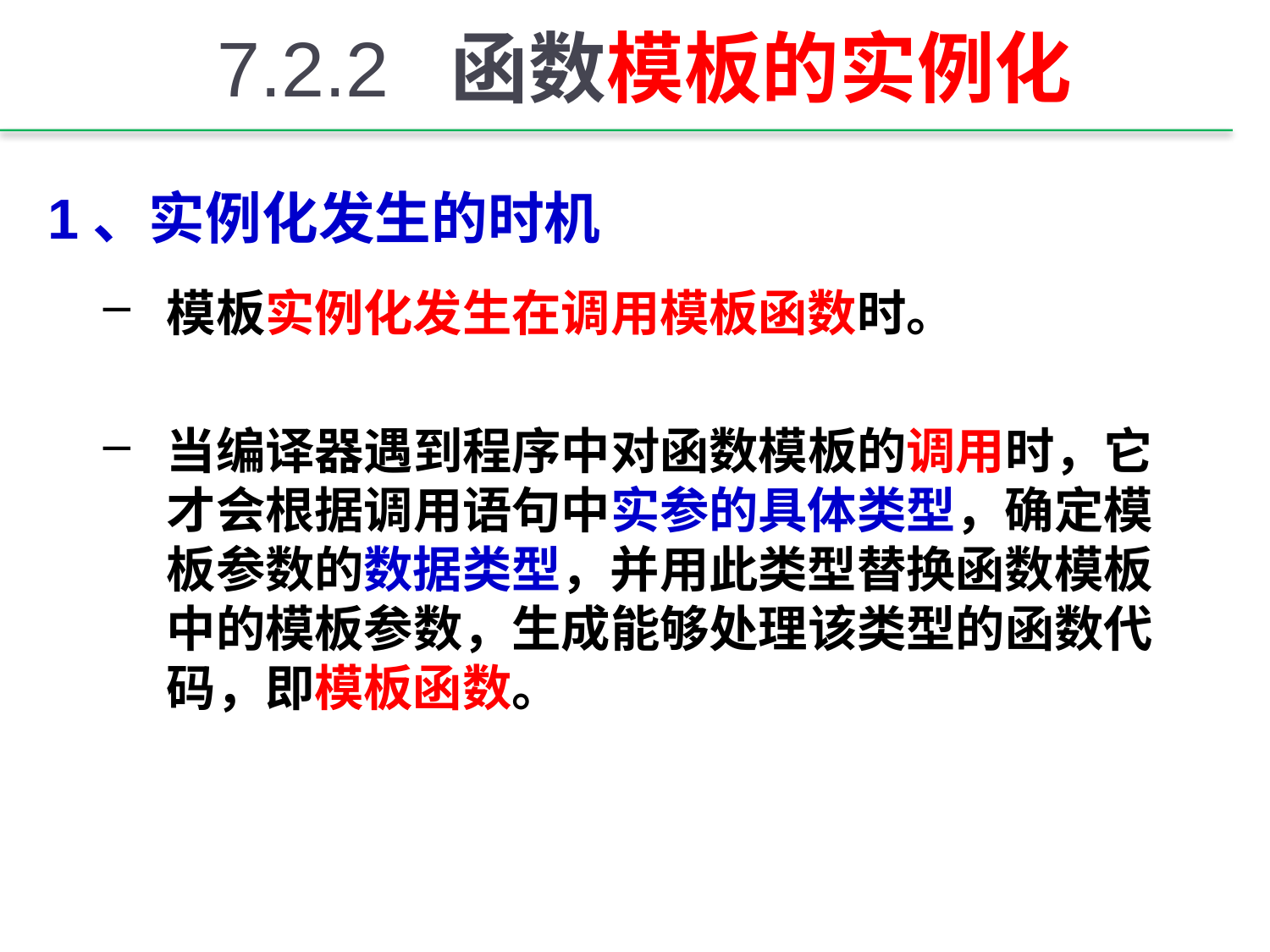

# 7.2.2  函数模板的实例化
1、实例化发生的时机
模板实例化发生在调用模板函数时。

当编译器遇到程序中对函数模板的调用时，它才会根据调用语句中实参的具体类型，确定模板参数的数据类型，并用此类型替换函数模板中的模板参数，生成能够处理该类型的函数代码，即模板函数。